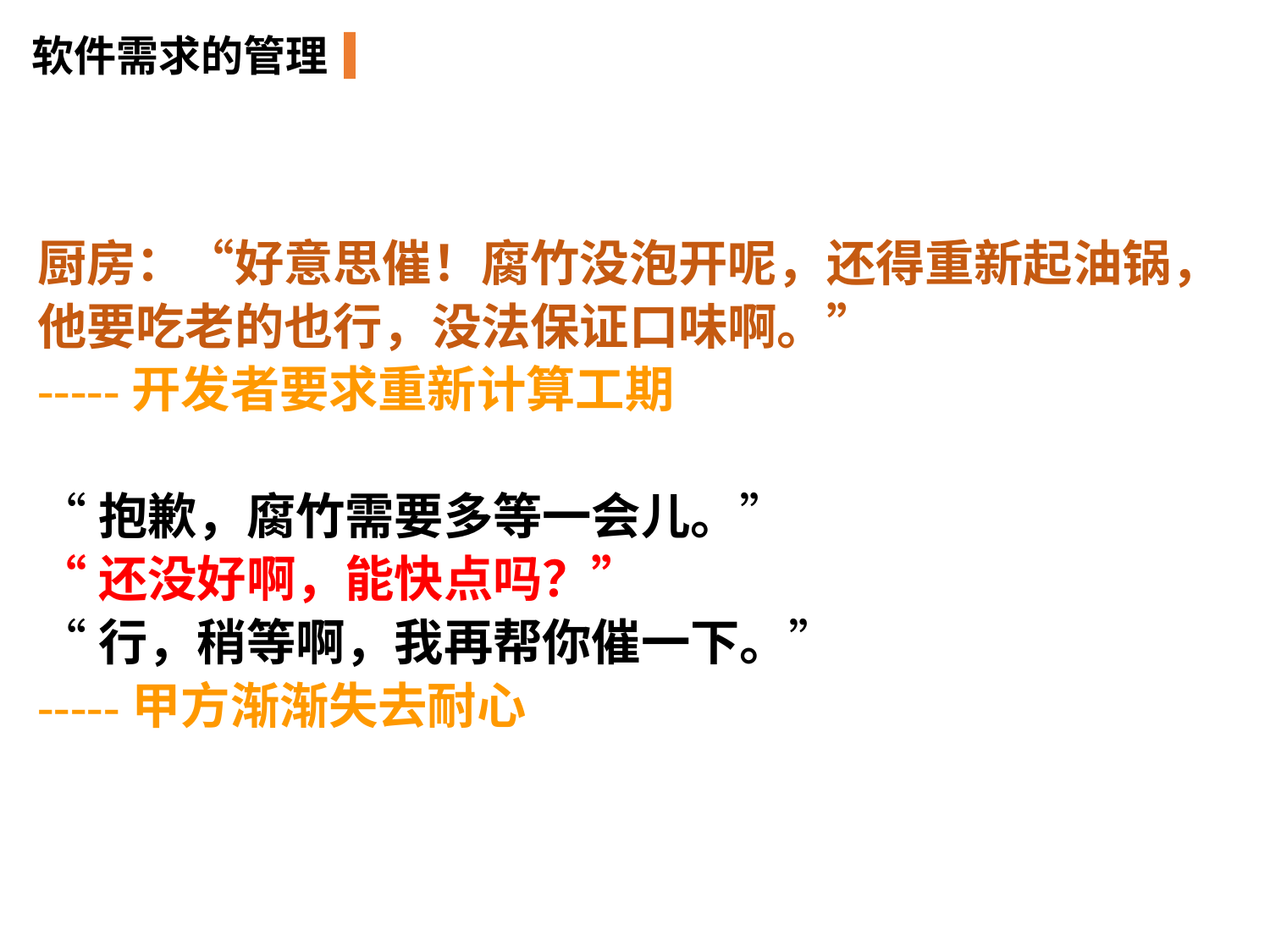

软件需求的管理

厨房：“好意思催！腐竹没泡开呢，还得重新起油锅，
他要吃老的也行，没法保证口味啊。”
-----开发者要求重新计算工期

“抱歉，腐竹需要多等一会儿。”
“还没好啊，能快点吗？”
“行，稍等啊，我再帮你催一下。”
-----甲方渐渐失去耐心